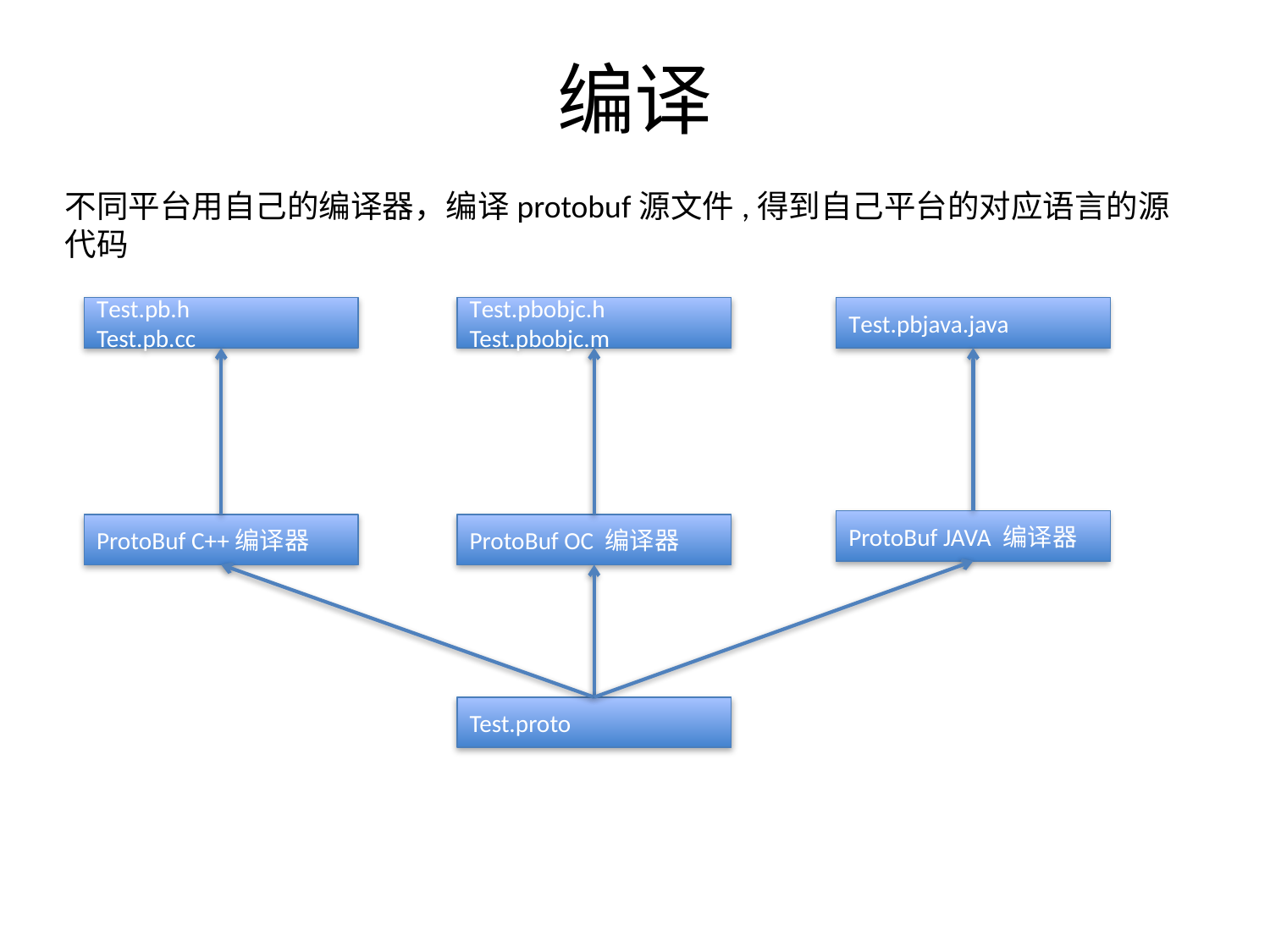

# 编译
不同平台用自己的编译器，编译protobuf源文件,得到自己平台的对应语言的源代码
Test.pb.h
Test.pb.cc
Test.pbobjc.h
Test.pbobjc.m
Test.pbjava.java
ProtoBuf JAVA 编译器
ProtoBuf C++编译器
ProtoBuf OC 编译器
Test.proto